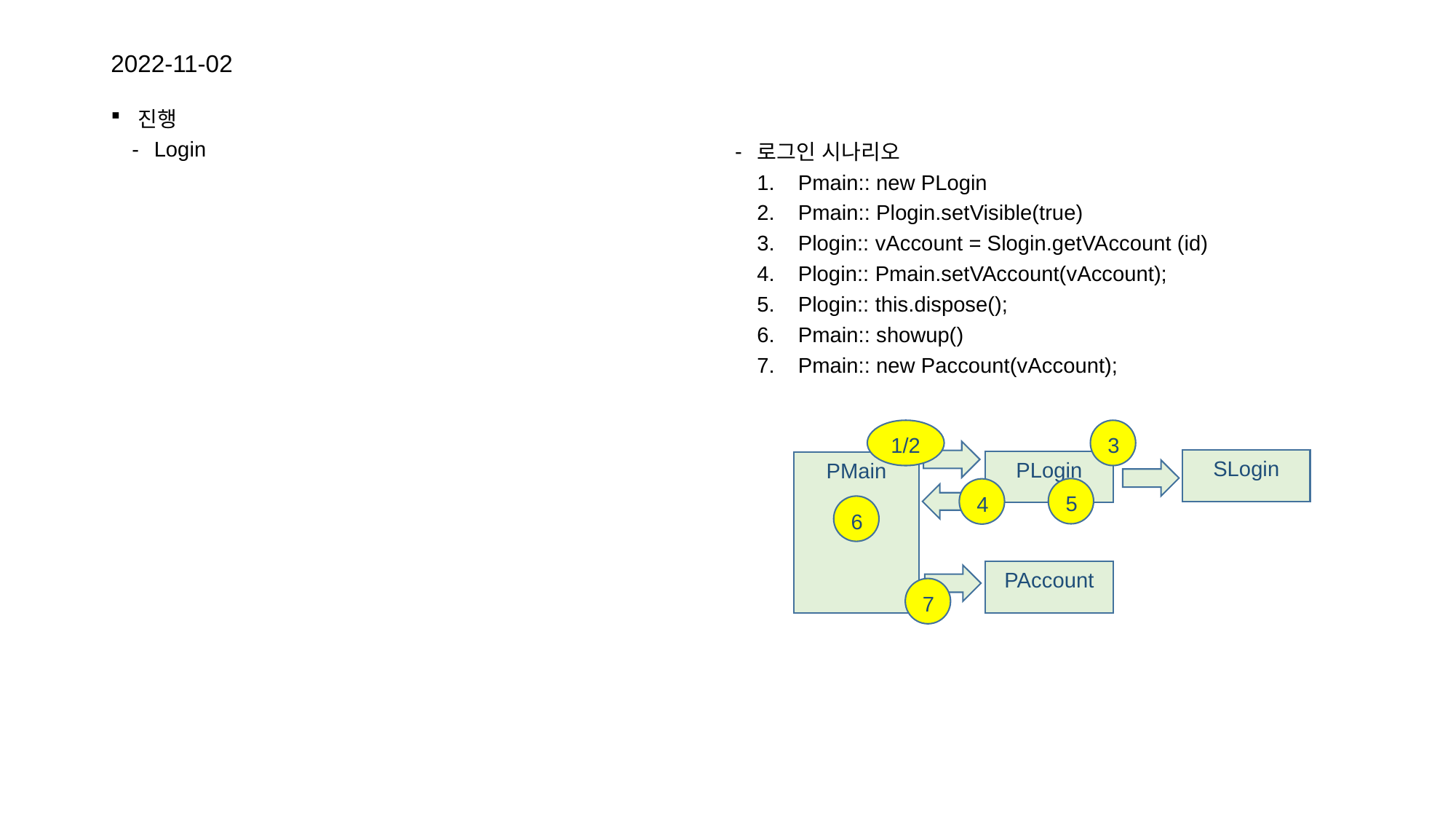

# 2022-11-02

로그인 시나리오
Pmain:: new PLogin
Pmain:: Plogin.setVisible(true)
Plogin:: vAccount = Slogin.getVAccount (id)
Plogin:: Pmain.setVAccount(vAccount);
Plogin:: this.dispose();
Pmain:: showup()
Pmain:: new Paccount(vAccount);
진행
Login
1/2
3

SLogin
PLogin
PMain

5
4

6
PAccount

7